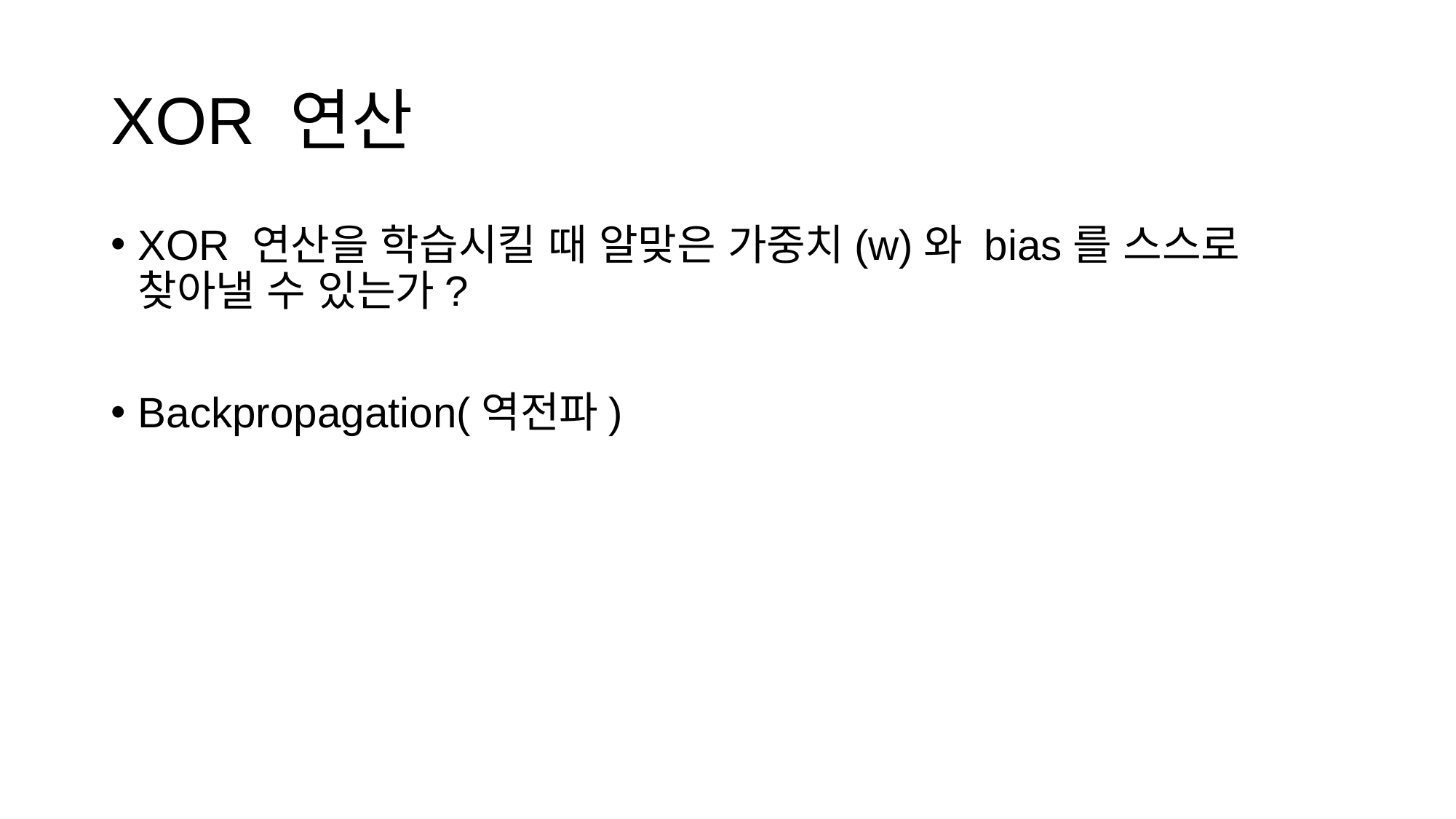

# XOR 연산
XOR 연산을 학습시킬 때 알맞은 가중치(w)와 bias를 스스로 찾아낼 수 있는가?

Backpropagation(역전파)